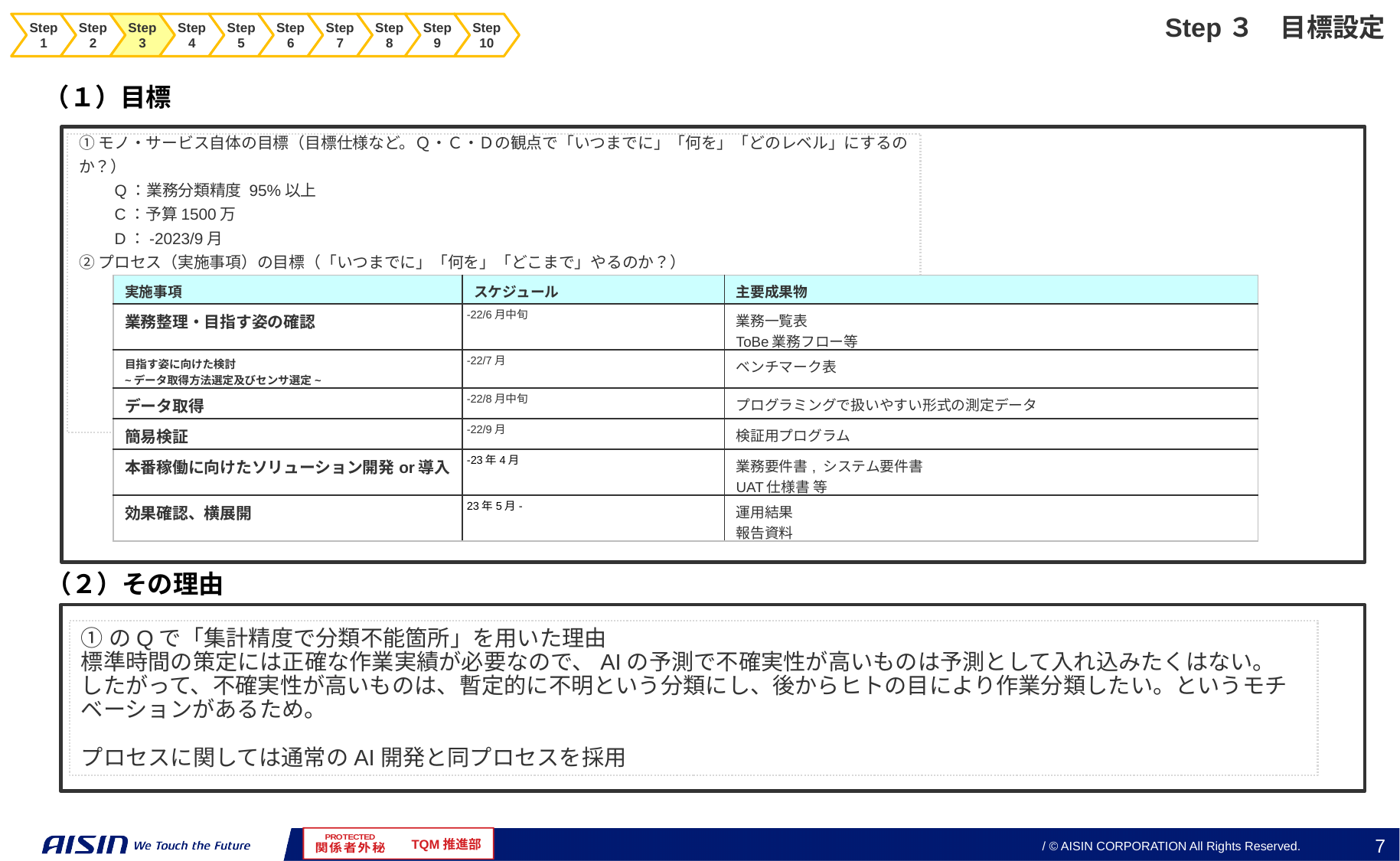

Step３　目標設定
Step1
Step2
Step3
Step4
Step5
Step6
Step7
Step8
Step9
Step10
（１）目標

①モノ・サービス自体の目標（目標仕様など。Ｑ・Ｃ・Ｄの観点で「いつまでに」「何を」「どのレベル」にするのか？）
　　Q：業務分類精度 95%以上
　　C：予算1500万
　　D：-2023/9月
②プロセス（実施事項）の目標（「いつまでに」「何を」「どこまで」やるのか？）

| 実施事項 | スケジュール | 主要成果物 |
| --- | --- | --- |
| 業務整理・目指す姿の確認 | -22/6月中旬 | 業務一覧表 ToBe業務フロー等 |
| 目指す姿に向けた検討 ~データ取得方法選定及びセンサ選定~ | -22/7月 | ベンチマーク表 |
| データ取得 | -22/8月中旬 | プログラミングで扱いやすい形式の測定データ |
| 簡易検証 | -22/9月 | 検証用プログラム |
| 本番稼働に向けたソリューション開発or導入 | -23年4月 | 業務要件書, システム要件書 UAT仕様書 等 |
| 効果確認、横展開 | 23年5月- | 運用結果 報告資料 |
（２）その理由

①のQで「集計精度で分類不能箇所」を用いた理由
標準時間の策定には正確な作業実績が必要なので、AIの予測で不確実性が高いものは予測として入れ込みたくはない。
したがって、不確実性が高いものは、暫定的に不明という分類にし、後からヒトの目により作業分類したい。というモチベーションがあるため。

プロセスに関しては通常のAI開発と同プロセスを採用